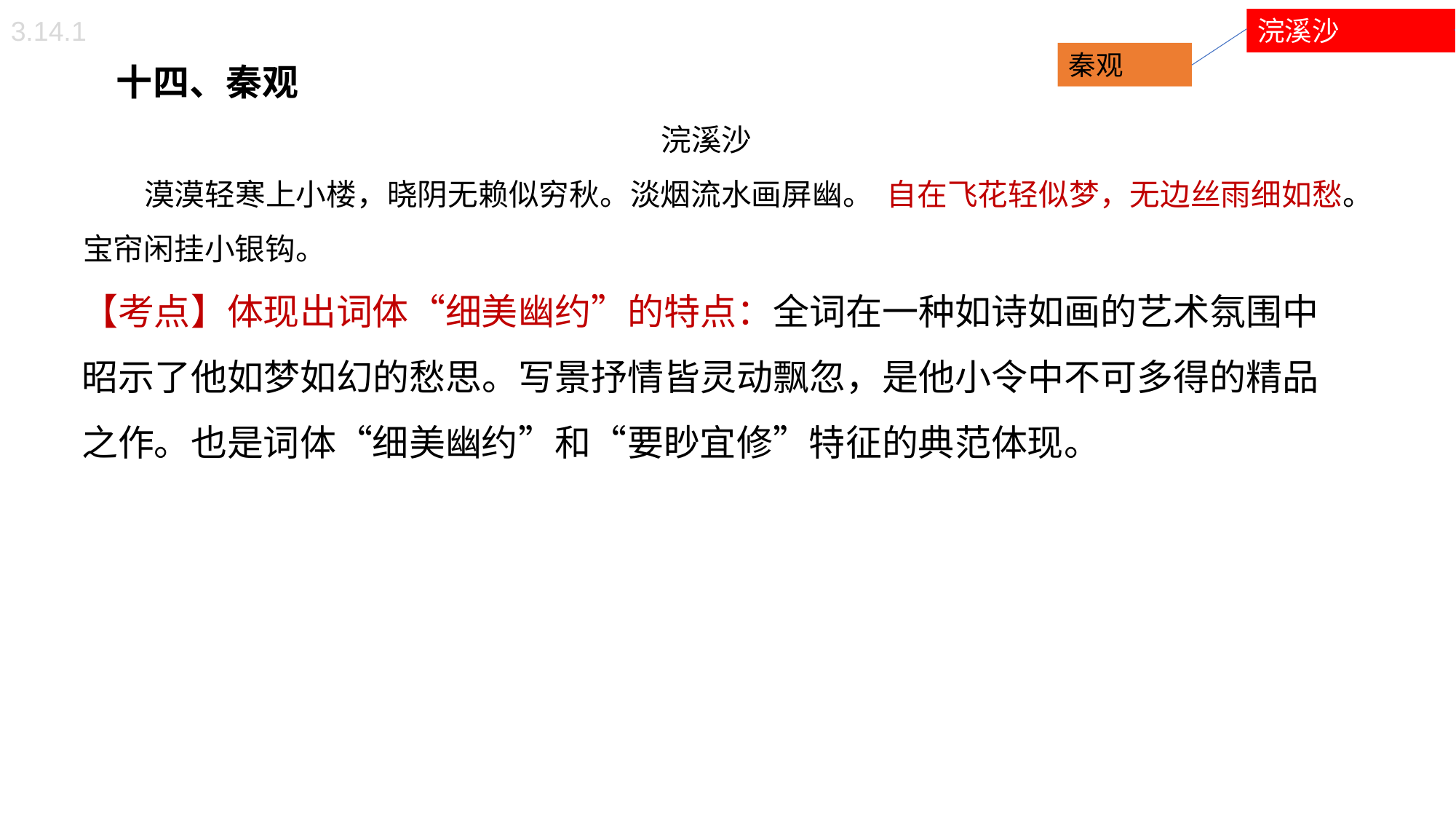

3.14.1
浣溪沙
   十四、秦观
浣溪沙
        漠漠轻寒上小楼，晓阴无赖似穷秋。淡烟流水画屏幽。  自在飞花轻似梦，无边丝雨细如愁。宝帘闲挂小银钩。
【考点】体现出词体“细美幽约”的特点：全词在一种如诗如画的艺术氛围中昭示了他如梦如幻的愁思。写景抒情皆灵动飘忽，是他小令中不可多得的精品之作。也是词体“细美幽约”和“要眇宜修”特征的典范体现。
秦观